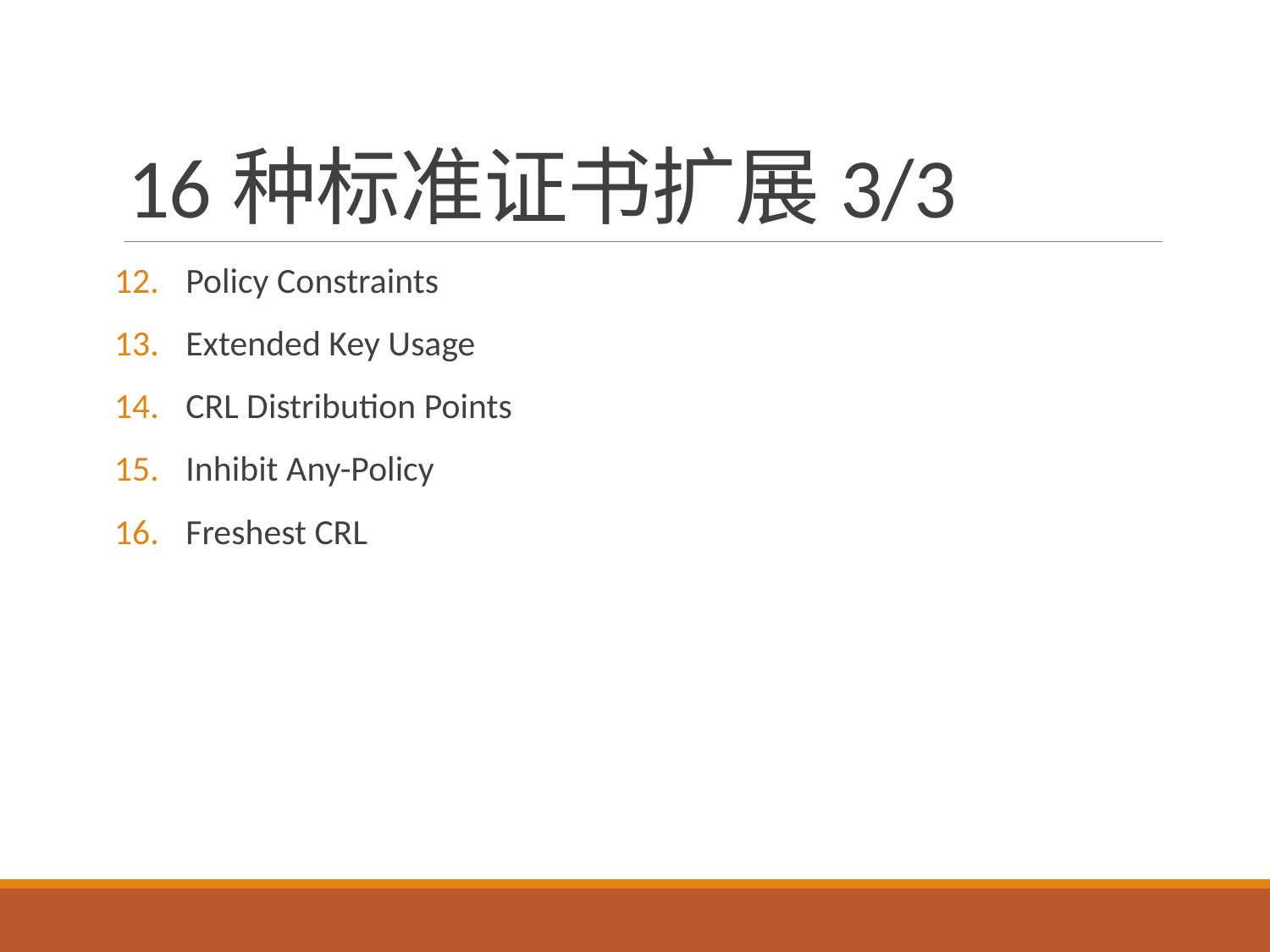

# 16种标准证书扩展3/3
Policy Constraints
Extended Key Usage
CRL Distribution Points
Inhibit Any-Policy
Freshest CRL

7